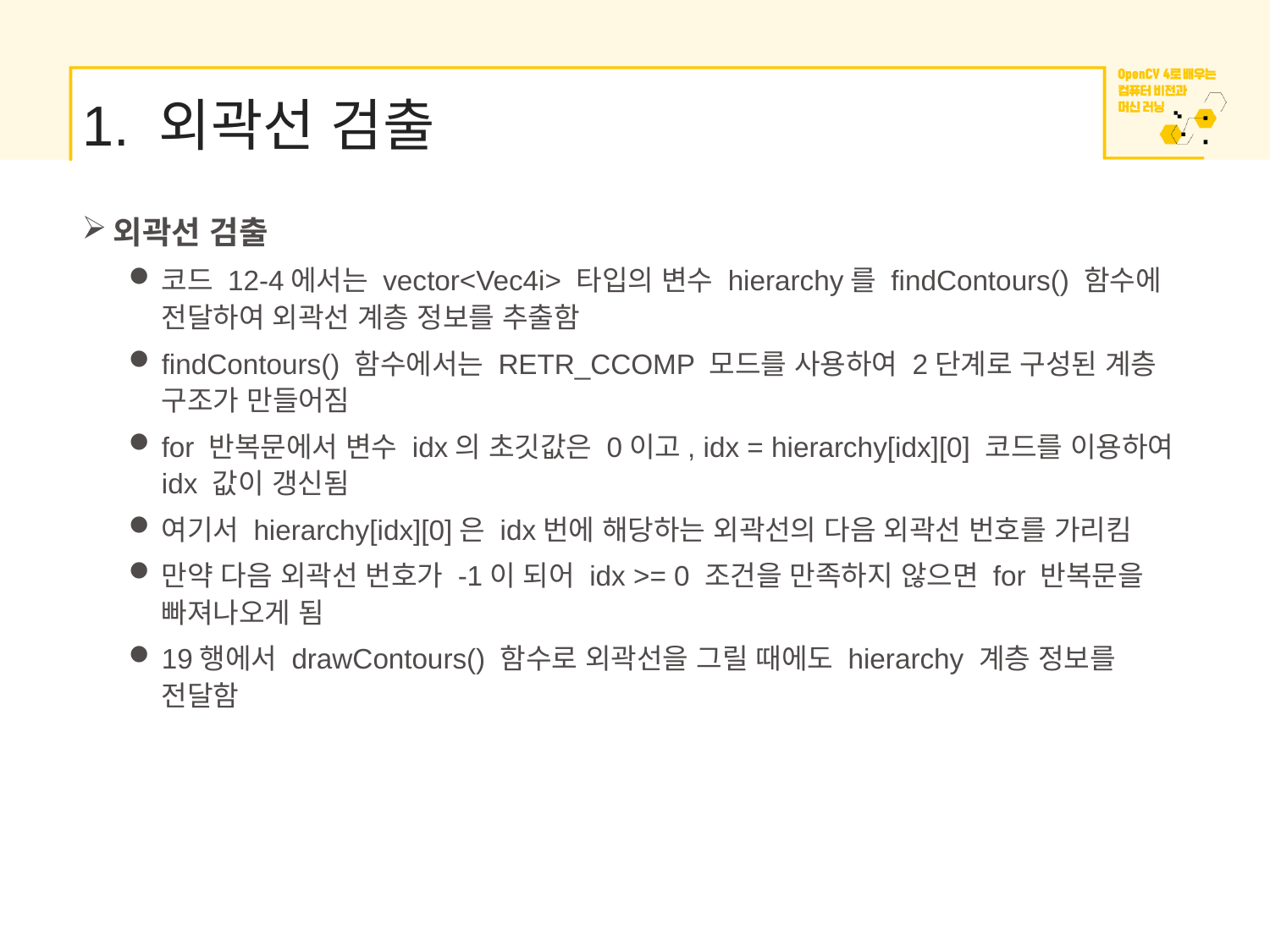

# 1. 외곽선 검출
외곽선 검출
코드 12-4에서는 vector<Vec4i> 타입의 변수 hierarchy를 findContours() 함수에 전달하여 외곽선 계층 정보를 추출함
findContours() 함수에서는 RETR_CCOMP 모드를 사용하여 2단계로 구성된 계층 구조가 만들어짐
for 반복문에서 변수 idx의 초깃값은 0이고, idx = hierarchy[idx][0] 코드를 이용하여 idx 값이 갱신됨
여기서 hierarchy[idx][0]은 idx번에 해당하는 외곽선의 다음 외곽선 번호를 가리킴
만약 다음 외곽선 번호가 -1이 되어 idx >= 0 조건을 만족하지 않으면 for 반복문을 빠져나오게 됨
19행에서 drawContours() 함수로 외곽선을 그릴 때에도 hierarchy 계층 정보를 전달함